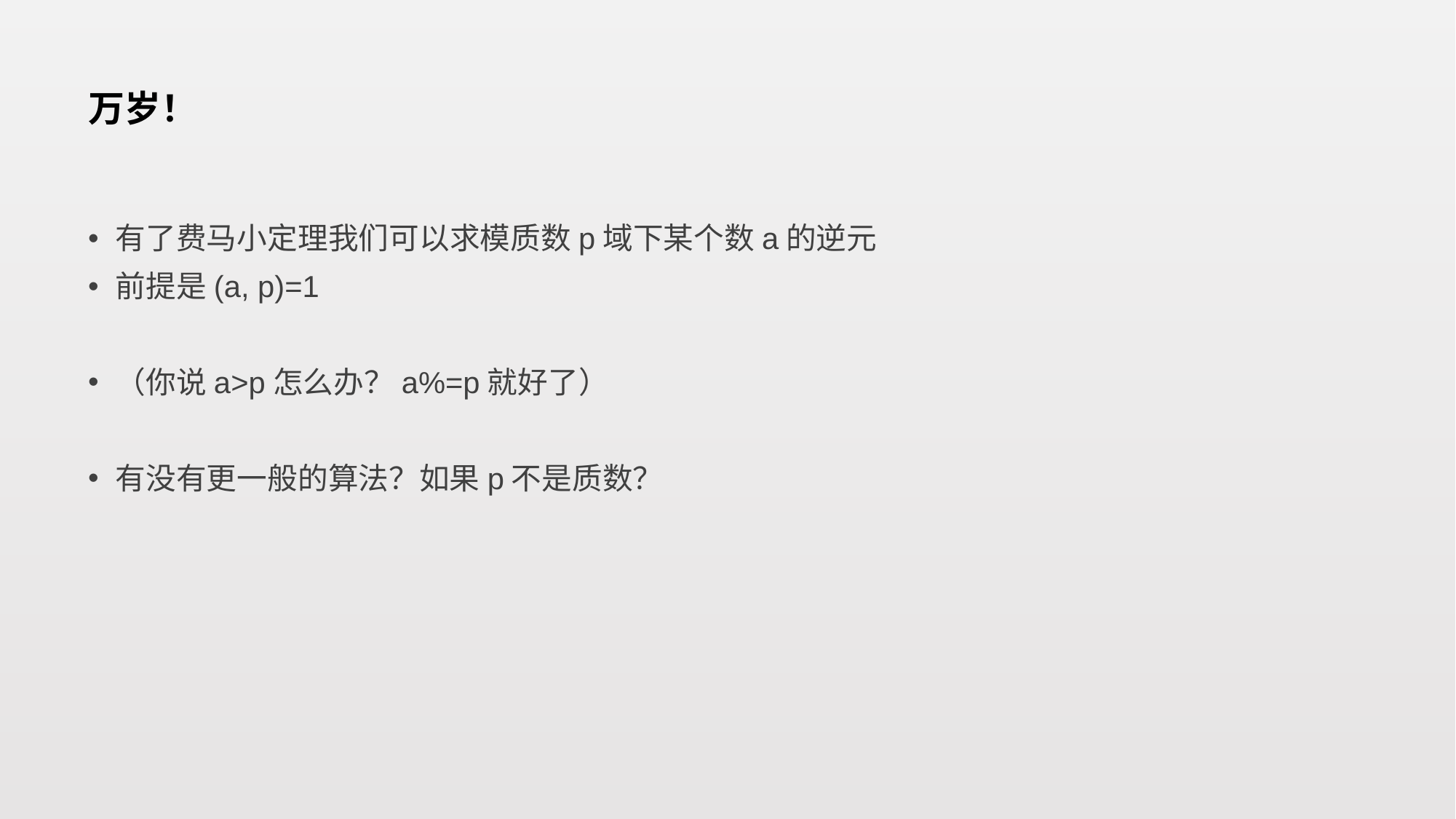

# 万岁！
有了费马小定理我们可以求模质数p域下某个数a的逆元
前提是(a, p)=1

（你说a>p怎么办？a%=p就好了）

有没有更一般的算法？如果p不是质数？